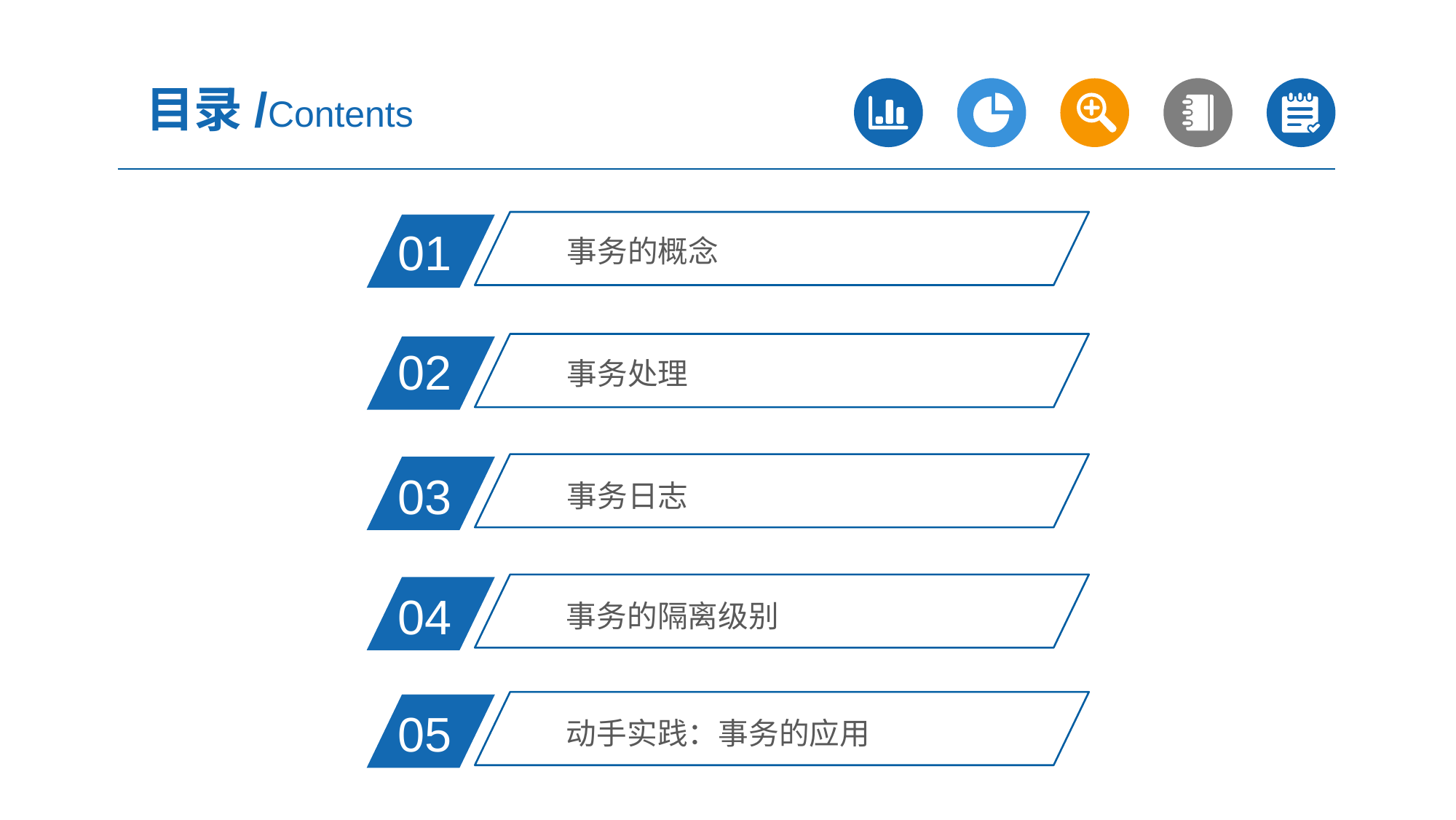

目录/Contents

事务的概念

01

事务处理
02

事务日志

03

事务的隔离级别

04

动手实践：事务的应用

05